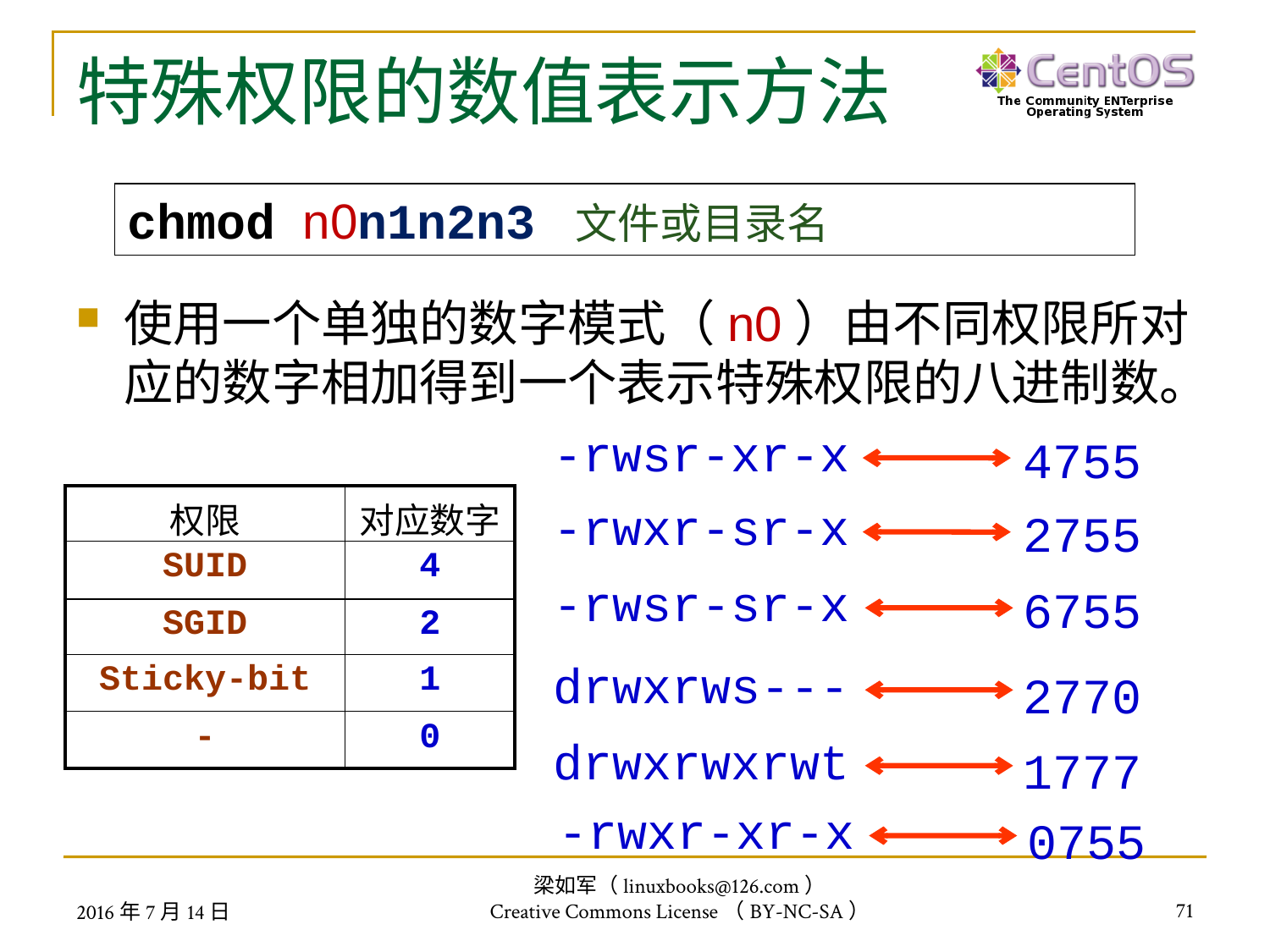

# 特殊权限的数值表示方法
chmod  n0n1n2n3  文件或目录名
使用一个单独的数字模式（n0）由不同权限所对应的数字相加得到一个表示特殊权限的八进制数。
-rwsr-xr-x
4755

| 权限 | 对应数字 |
| --- | --- |
| SUID | 4 |
| SGID | 2 |
| Sticky-bit | 1 |
| - | 0 |
-rwxr-sr-x
2755

-rwsr-sr-x
6755

drwxrws---
2770

drwxrwxrwt
1777

-rwxr-xr-x
0755

梁如军（linuxbooks@126.com）
Creative Commons License（BY-NC-SA）
2016年7月14日
71